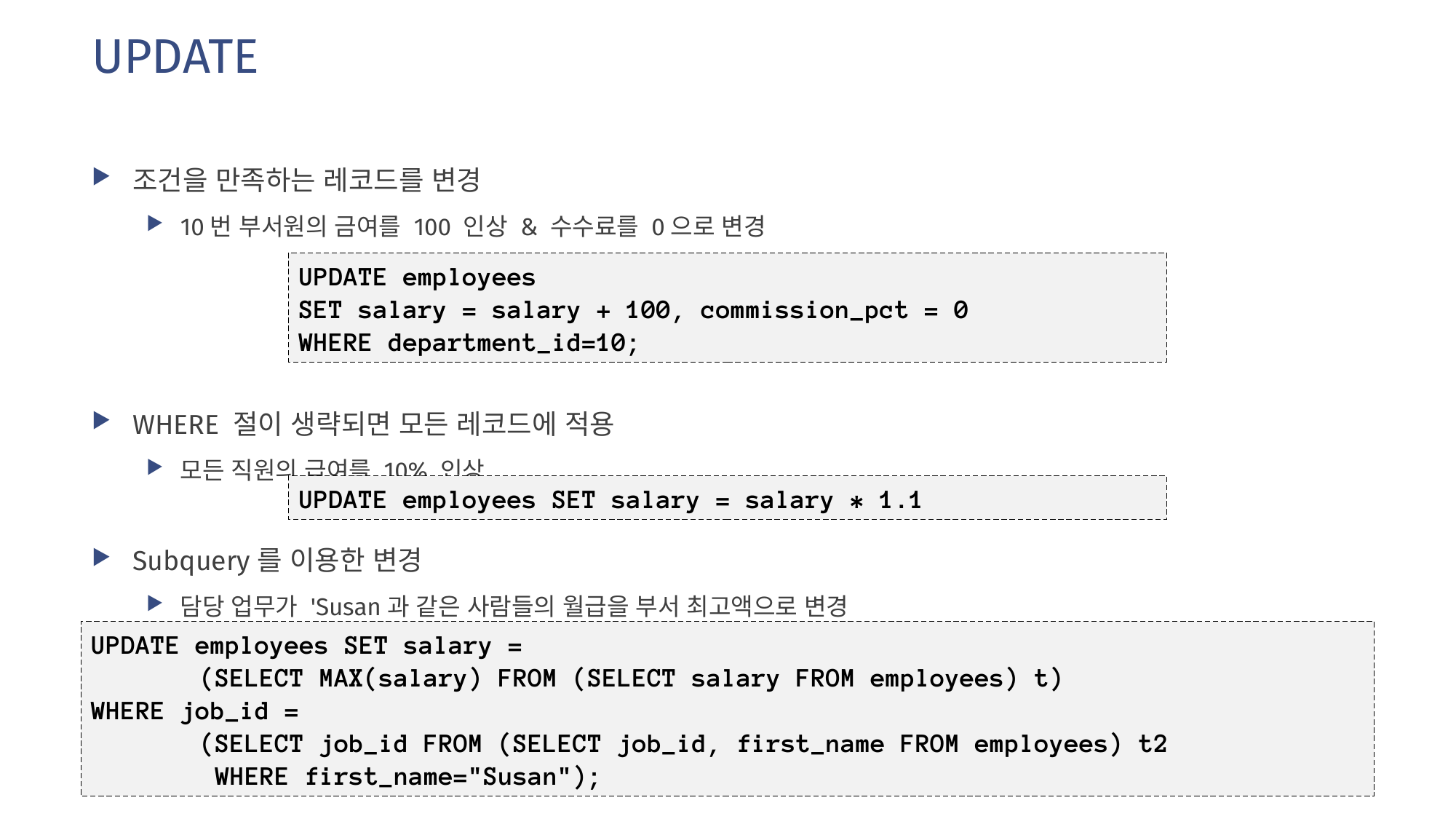

# UPDATE
조건을 만족하는 레코드를 변경
10번 부서원의 금여를 100 인상 & 수수료를 0으로 변경

WHERE 절이 생략되면 모든 레코드에 적용
모든 직원의 급여를 10% 인상

Subquery를 이용한 변경
담당 업무가 'Susan과 같은 사람들의 월급을 부서 최고액으로 변경

UPDATE employees
SET salary = salary + 100, commission_pct = 0
WHERE department_id=10;
UPDATE employees SET salary = salary * 1.1
UPDATE employees SET salary =
	(SELECT MAX(salary) FROM (SELECT salary FROM employees) t)
WHERE job_id =
	(SELECT job_id FROM (SELECT job_id, first_name FROM employees) t2
	 WHERE first_name="Susan");